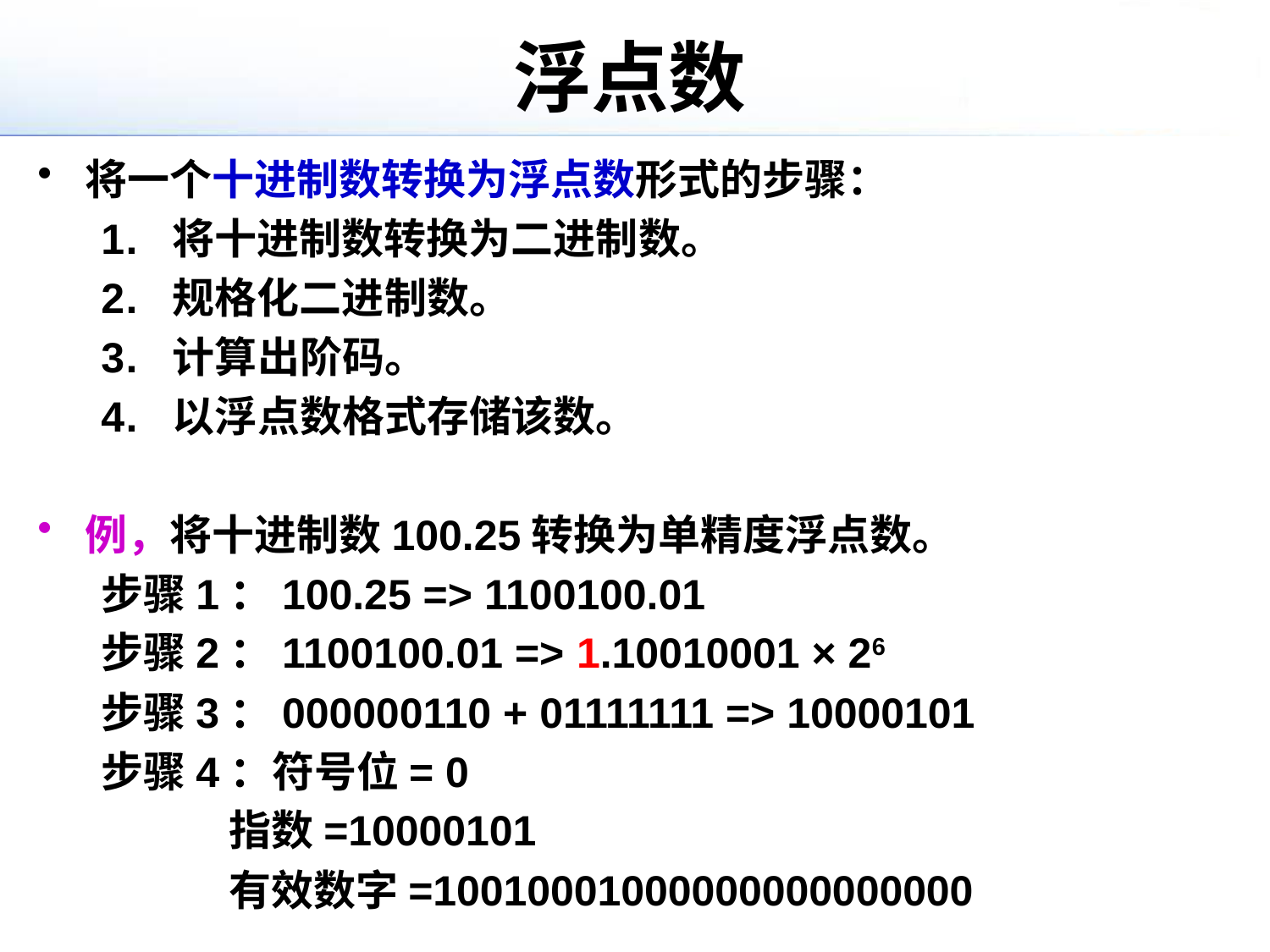

# 浮点数
将一个十进制数转换为浮点数形式的步骤：
将十进制数转换为二进制数。
规格化二进制数。
计算出阶码。
以浮点数格式存储该数。

例，将十进制数100.25转换为单精度浮点数。
步骤1：100.25 => 1100100.01
步骤2：1100100.01 => 1.10010001 × 26
步骤3：000000110 + 01111111 => 10000101
步骤4：符号位= 0
                   指数=10000101
                   有效数字=10010001000000000000000